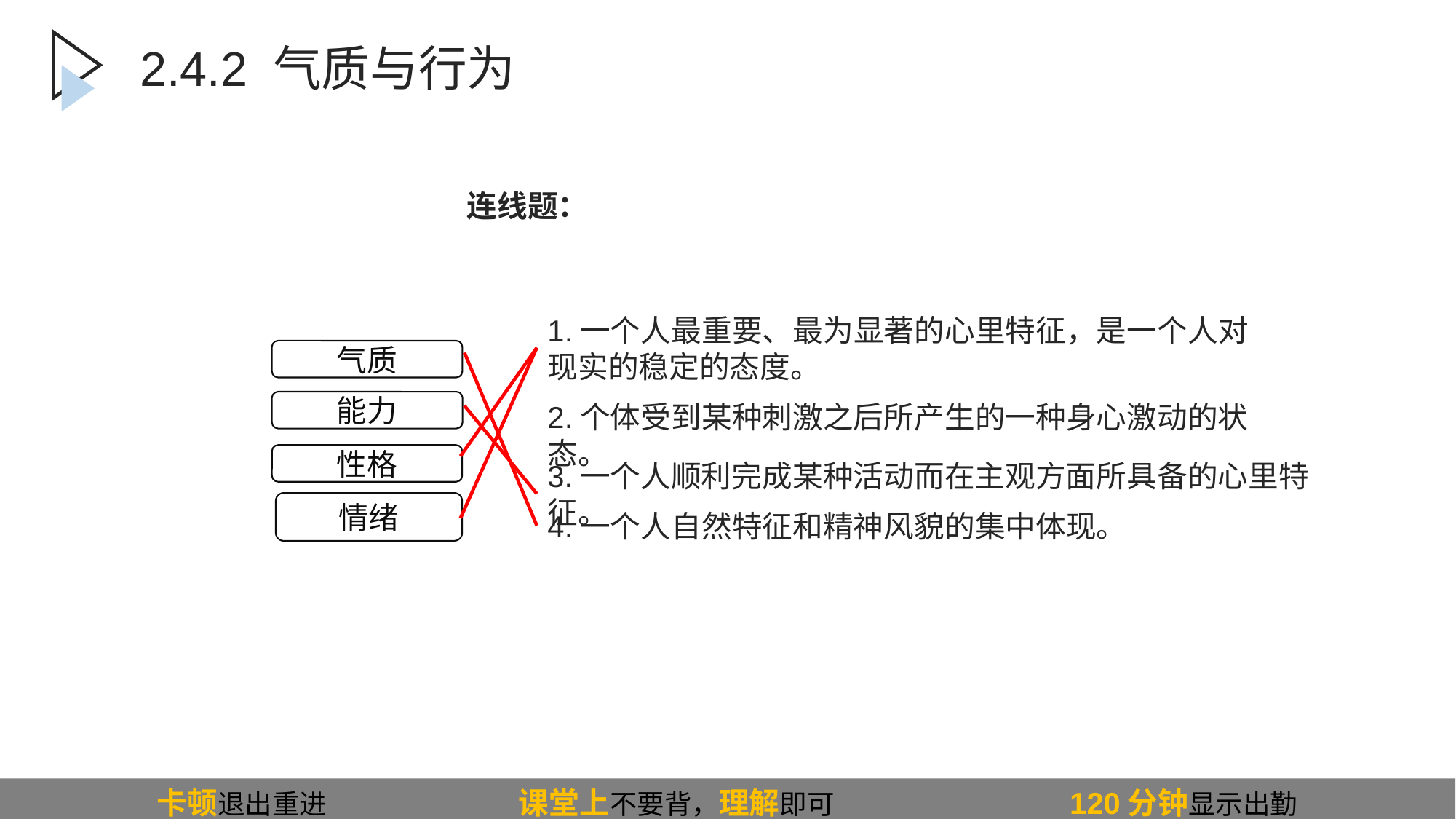

2.4.2 气质与行为
连线题：
1.一个人最重要、最为显著的心里特征，是一个人对现实的稳定的态度。
气质
能力
性格
情绪
2.个体受到某种刺激之后所产生的一种身心激动的状态。
3.一个人顺利完成某种活动而在主观方面所具备的心里特征。
4.一个人自然特征和精神风貌的集中体现。